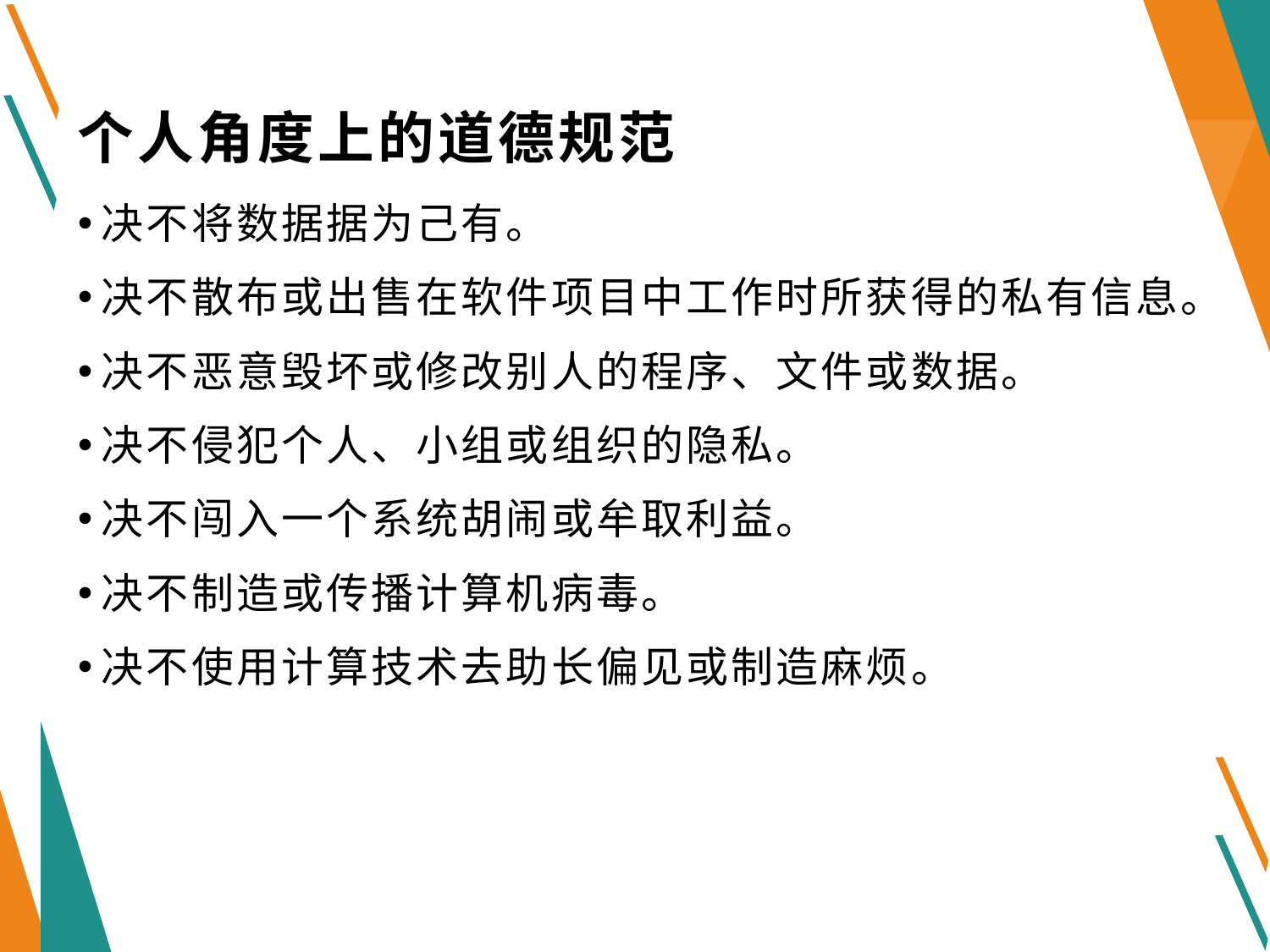

# 个人角度上的道德规范
决不将数据据为己有。
决不散布或出售在软件项目中工作时所获得的私有信息。
决不恶意毁坏或修改别人的程序、文件或数据。
决不侵犯个人、小组或组织的隐私。
决不闯入一个系统胡闹或牟取利益。
决不制造或传播计算机病毒。
决不使用计算技术去助长偏见或制造麻烦。
7